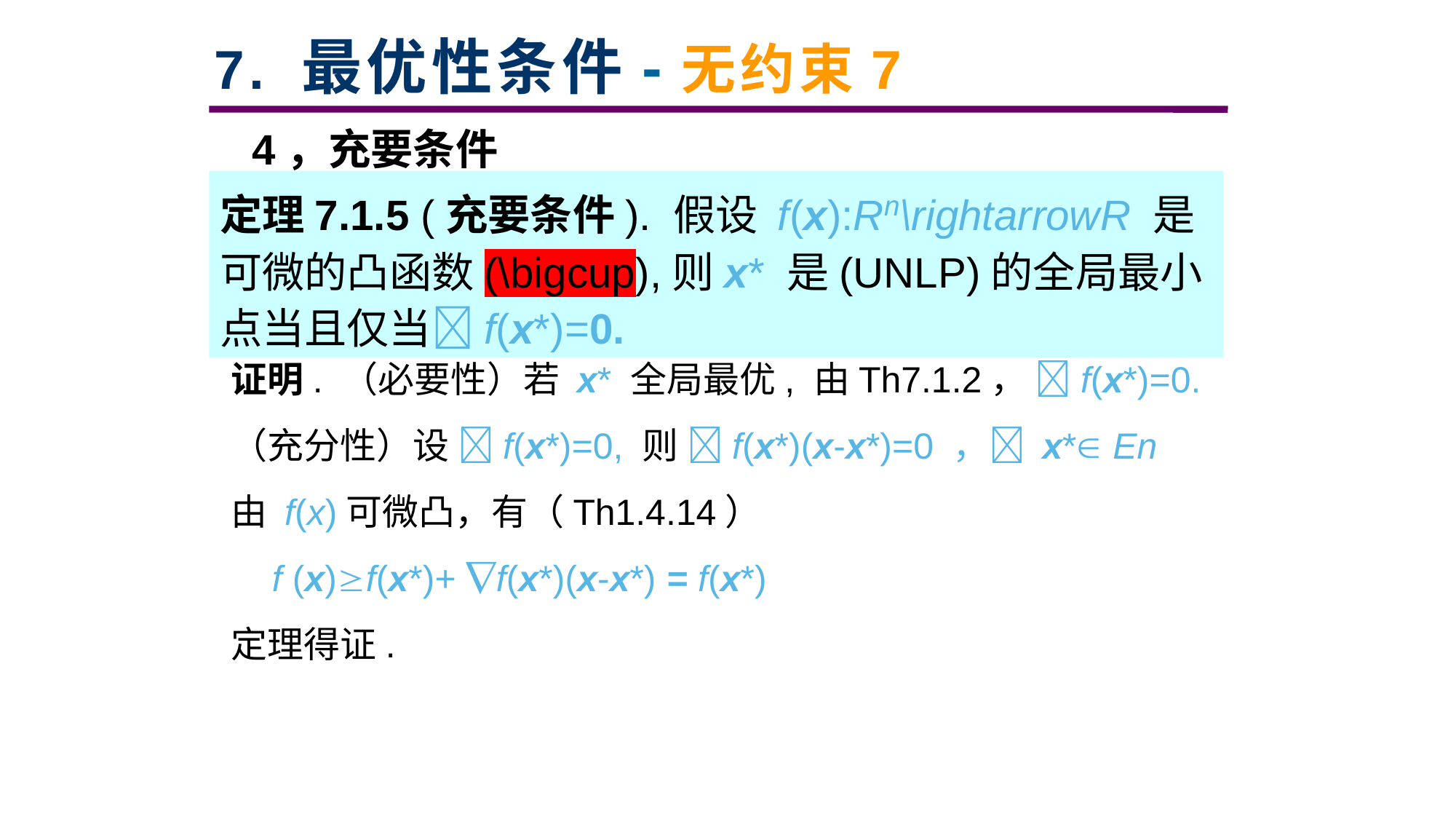

# 7. 最优性条件-无约束7

4，充要条件
定理7.1.5 (充要条件). 假设 f(x):Rn\rightarrowR 是 可微的凸函数(\bigcup),则x* 是(UNLP)的全局最小点当且仅当∇f(x*)=0.
证明. （必要性）若 x* 全局最优, 由Th7.1.2， ∇f(x*)=0.
（充分性）设 ∇f(x*)=0, 则 ∇f(x*)(x-x*)=0 ，∀ x*∈ En
由 f(x)可微凸，有（Th1.4.14）
    f (x)≥f(x*)+ ∇f(x*)(x-x*) = f(x*)
定理得证.